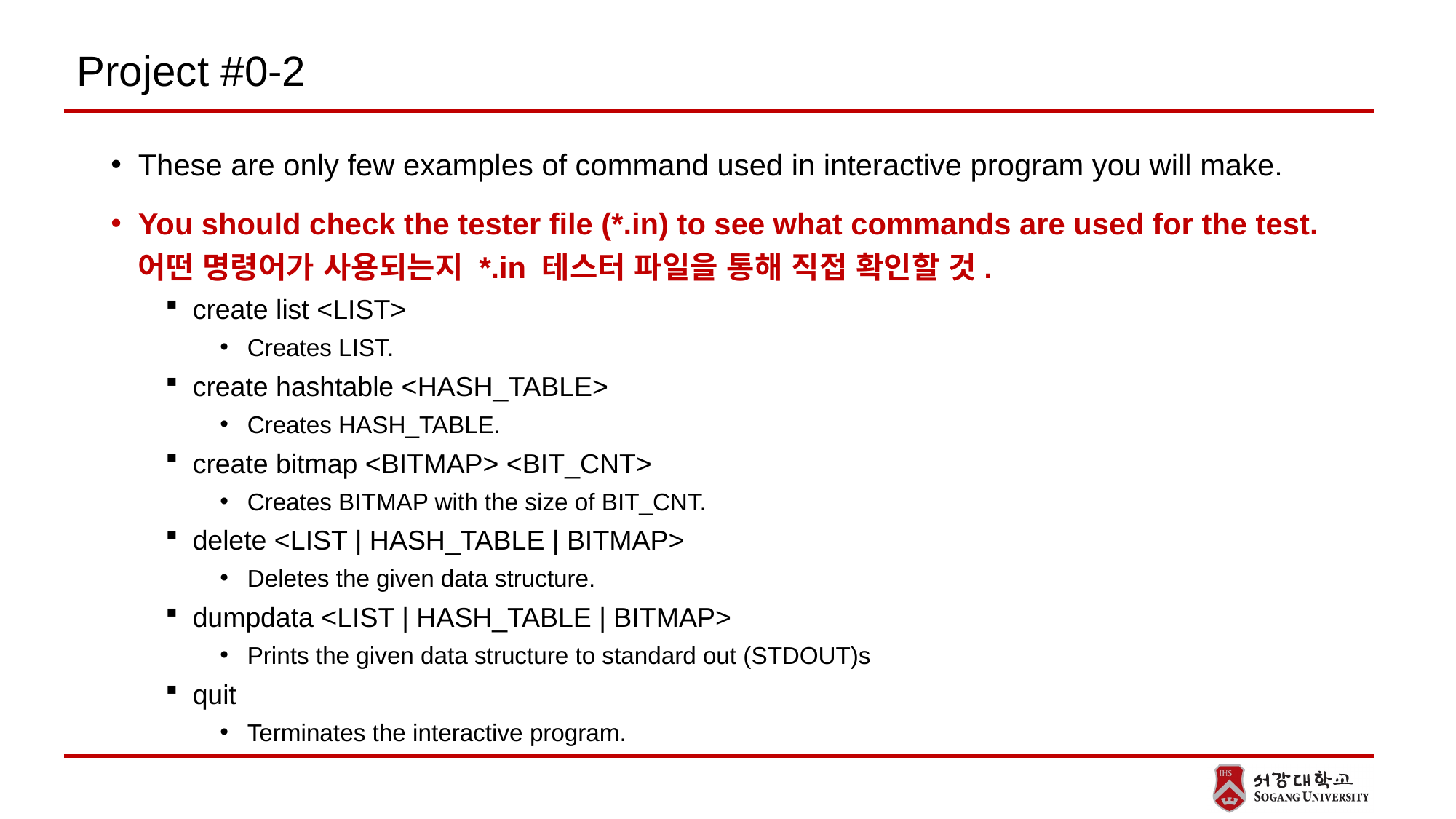

# Project #0-2
These are only few examples of command used in interactive program you will make.
You should check the tester file (*.in) to see what commands are used for the test.
어떤 명령어가 사용되는지 *.in 테스터 파일을 통해 직접 확인할 것.
create list <LIST>
Creates LIST.
create hashtable <HASH_TABLE>
Creates HASH_TABLE.
create bitmap <BITMAP> <BIT_CNT>
Creates BITMAP with the size of BIT_CNT.
delete <LIST | HASH_TABLE | BITMAP>
Deletes the given data structure.
dumpdata <LIST | HASH_TABLE | BITMAP>
Prints the given data structure to standard out (STDOUT)s
quit
Terminates the interactive program.